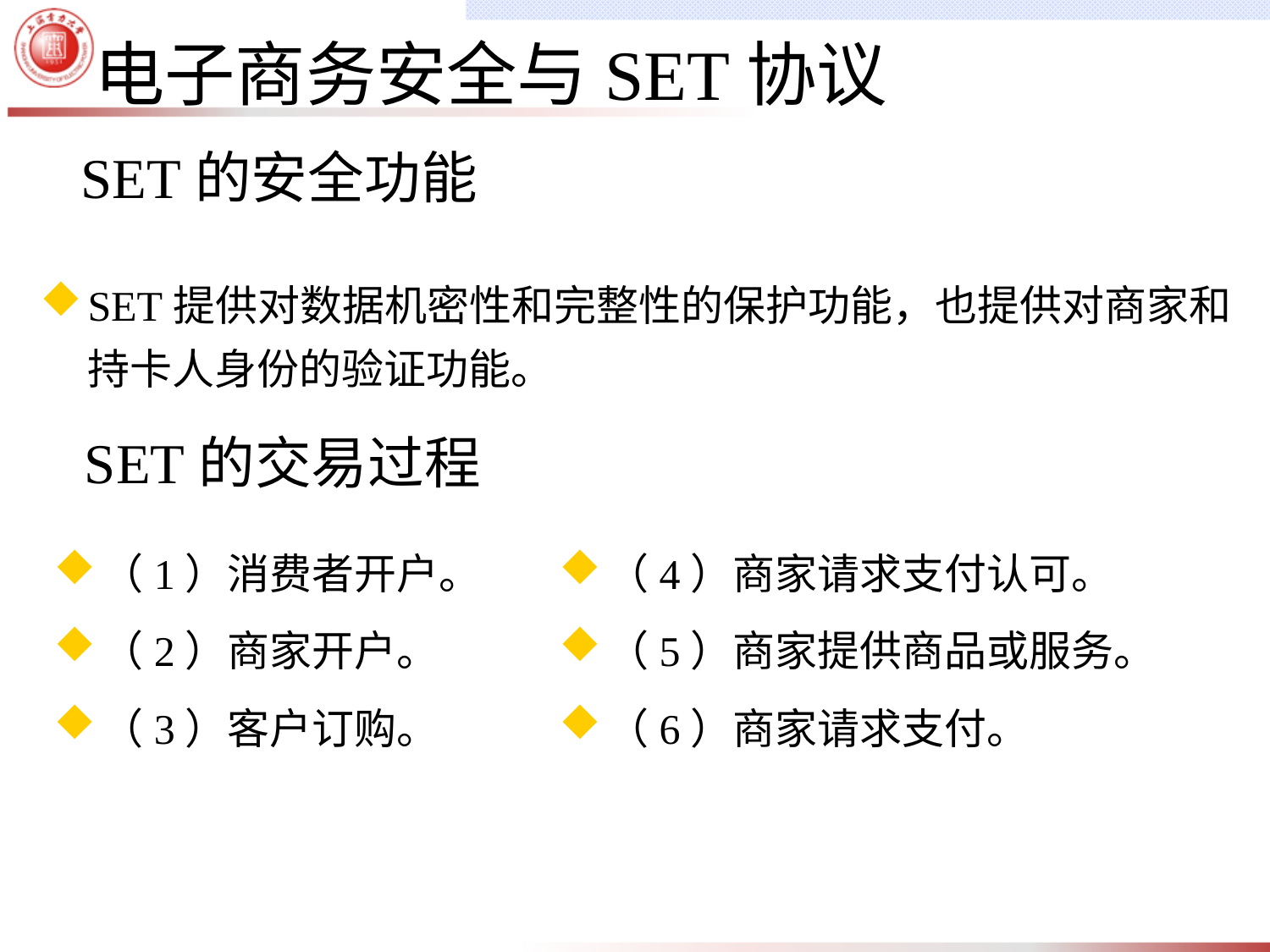

电子商务安全与SET协议
SET的安全功能
SET提供对数据机密性和完整性的保护功能，也提供对商家和持卡人身份的验证功能。
SET的交易过程
（1）消费者开户。
（2）商家开户。
（3）客户订购。
（4）商家请求支付认可。
（5）商家提供商品或服务。
（6）商家请求支付。